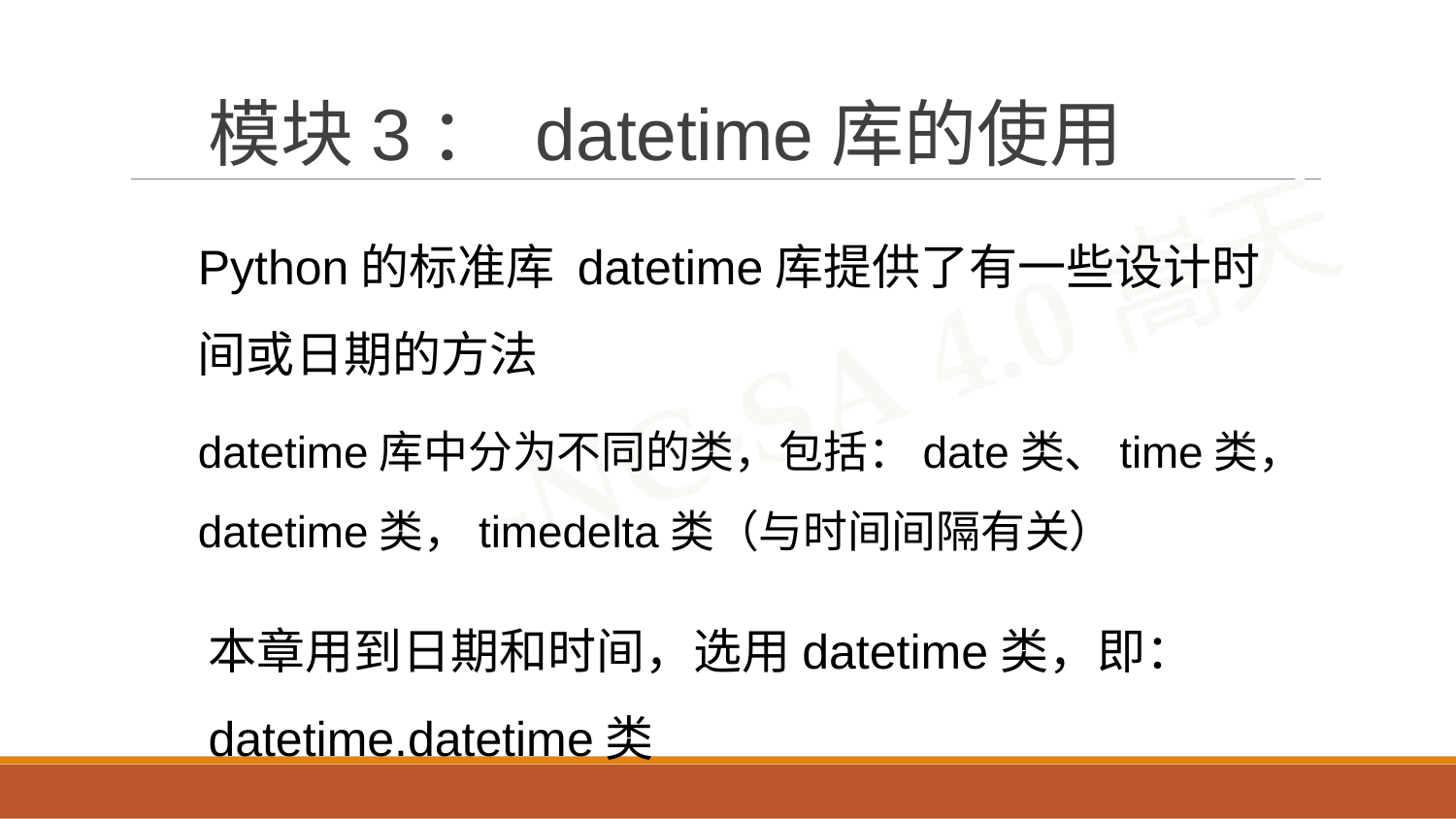

# 模块3： datetime库的使用

Python的标准库 datetime库提供了有一些设计时间或日期的方法

datetime库中分为不同的类，包括：date类、time类，datetime类，timedelta类（与时间间隔有关）

本章用到日期和时间，选用datetime类，即：datetime.datetime类